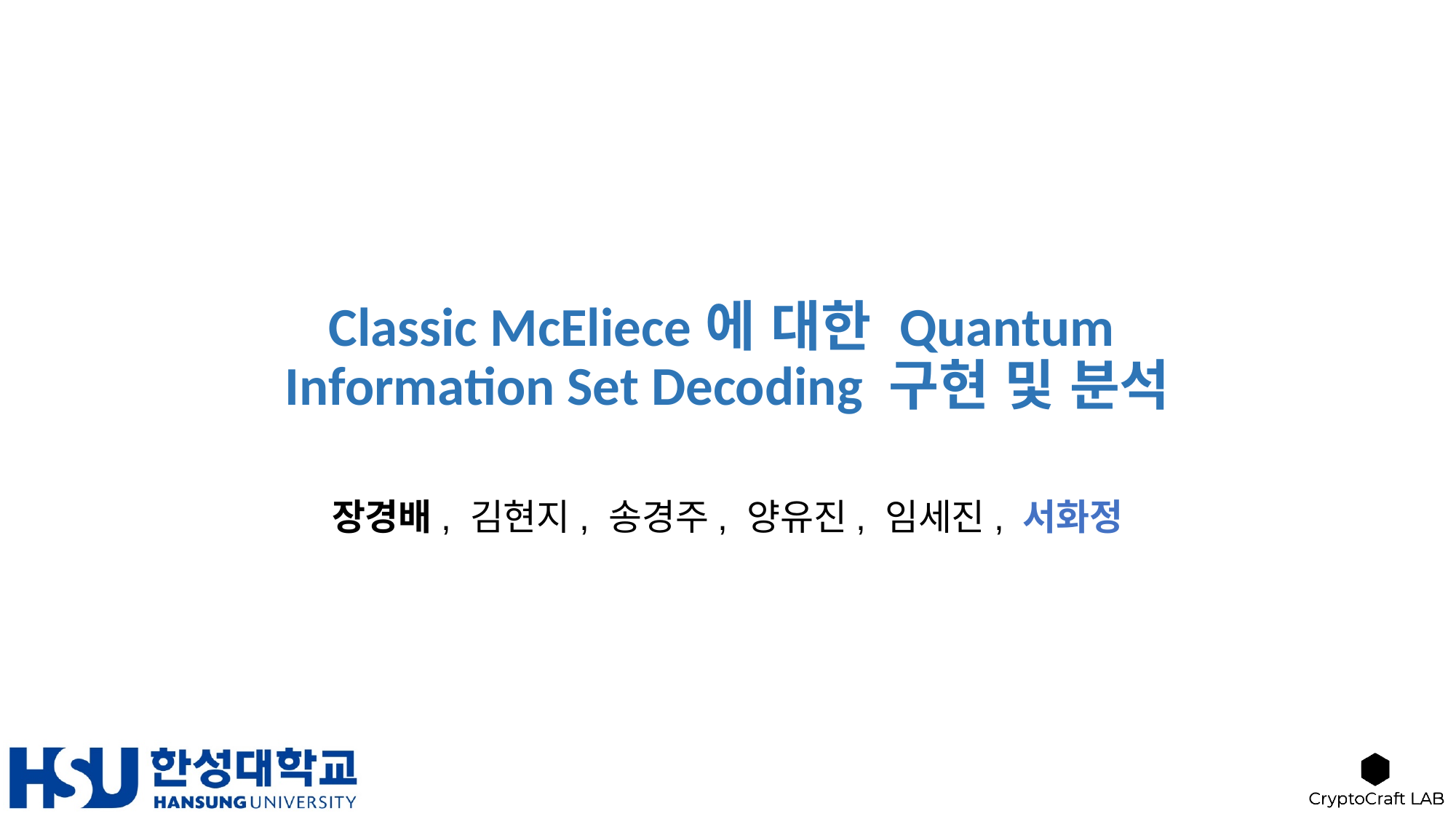

# Classic McEliece에 대한 Quantum Information Set Decoding 구현 및 분석
장경배, 김현지, 송경주, 양유진, 임세진, 서화정